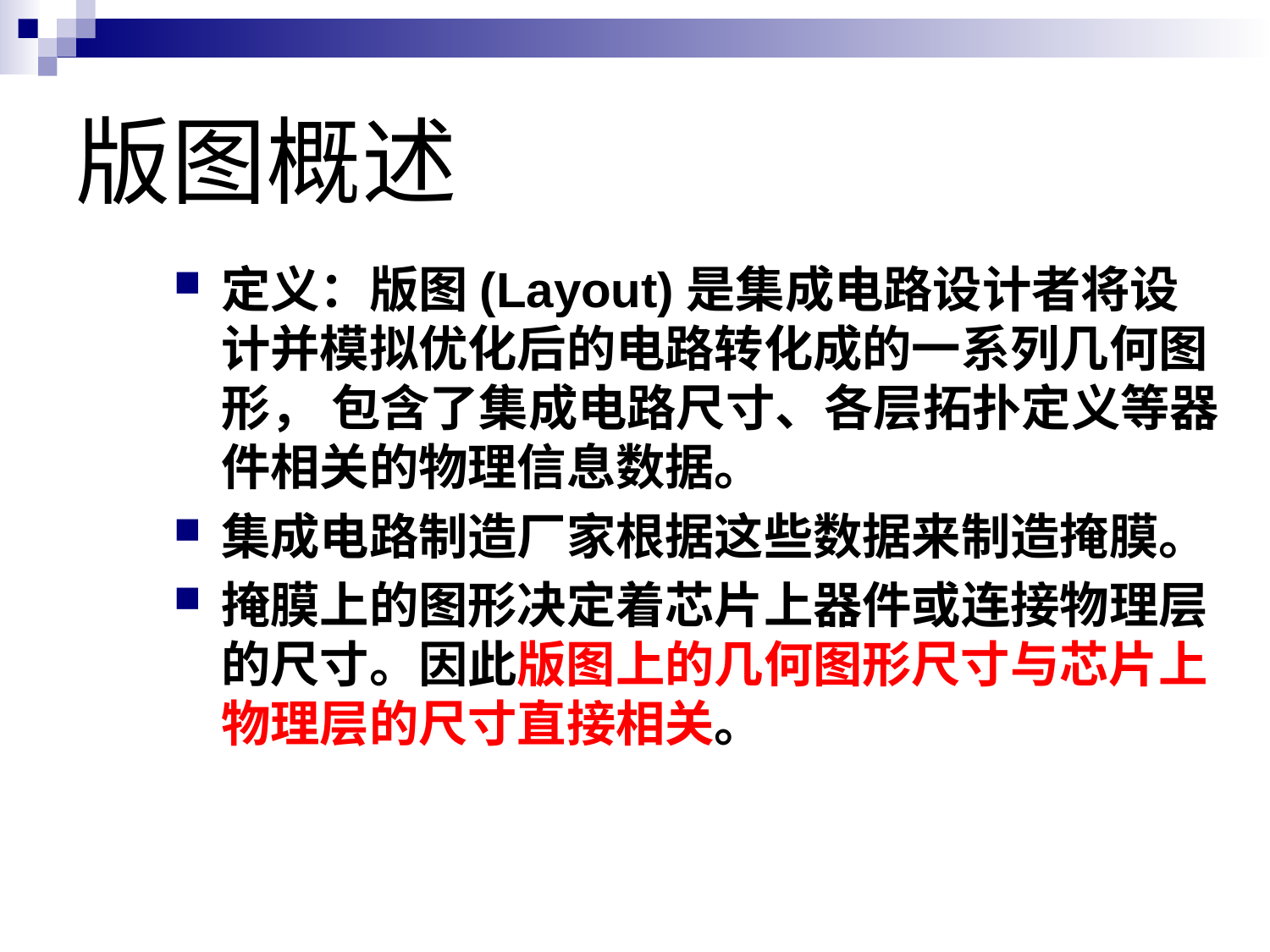

# 版图概述
定义：版图(Layout)是集成电路设计者将设计并模拟优化后的电路转化成的一系列几何图形， 包含了集成电路尺寸、各层拓扑定义等器件相关的物理信息数据。
集成电路制造厂家根据这些数据来制造掩膜。
掩膜上的图形决定着芯片上器件或连接物理层的尺寸。因此版图上的几何图形尺寸与芯片上物理层的尺寸直接相关。